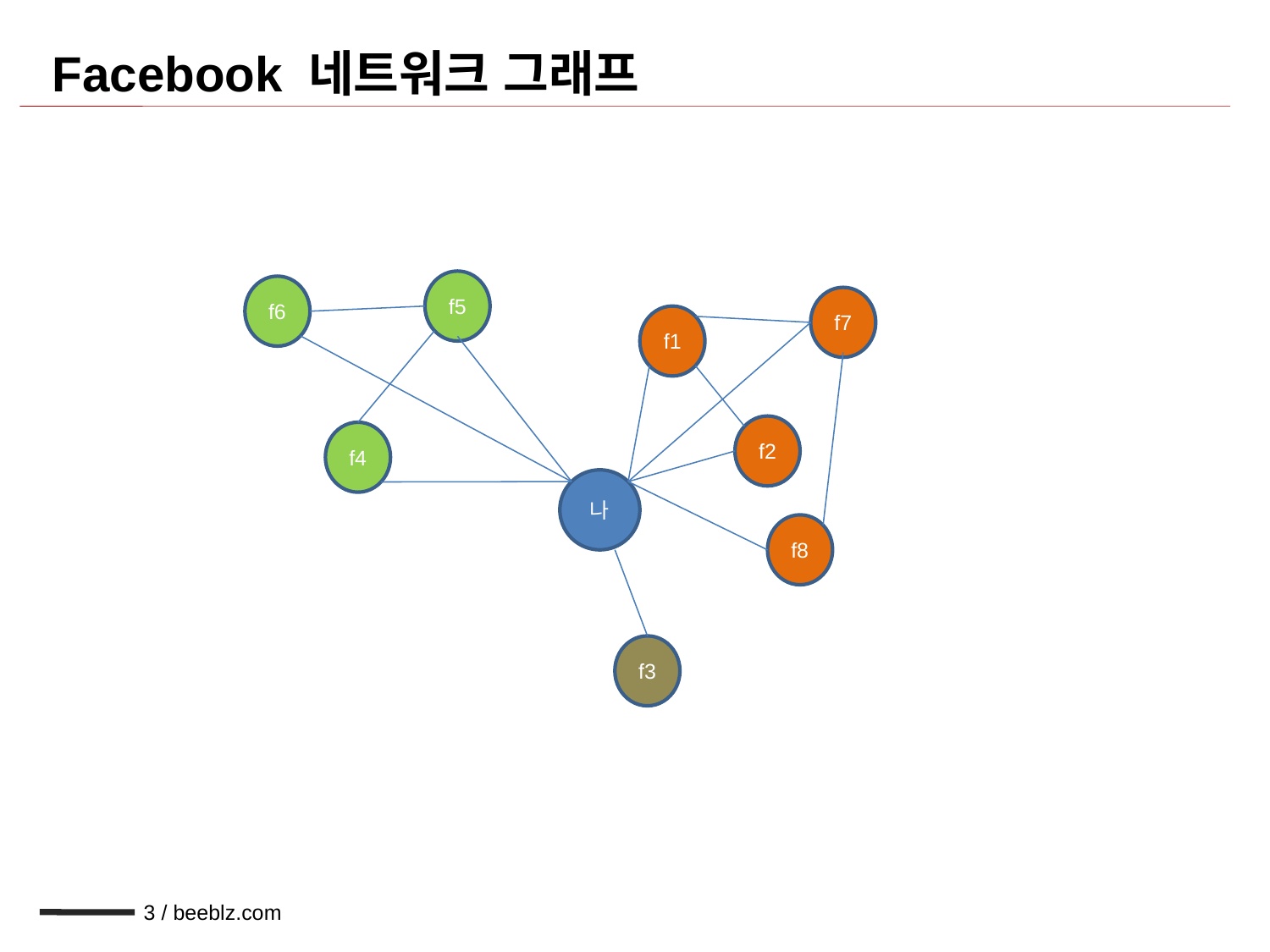

# Facebook 네트워크 그래프
f5
f6
f7
f1
f2
f4
나
f8
f3